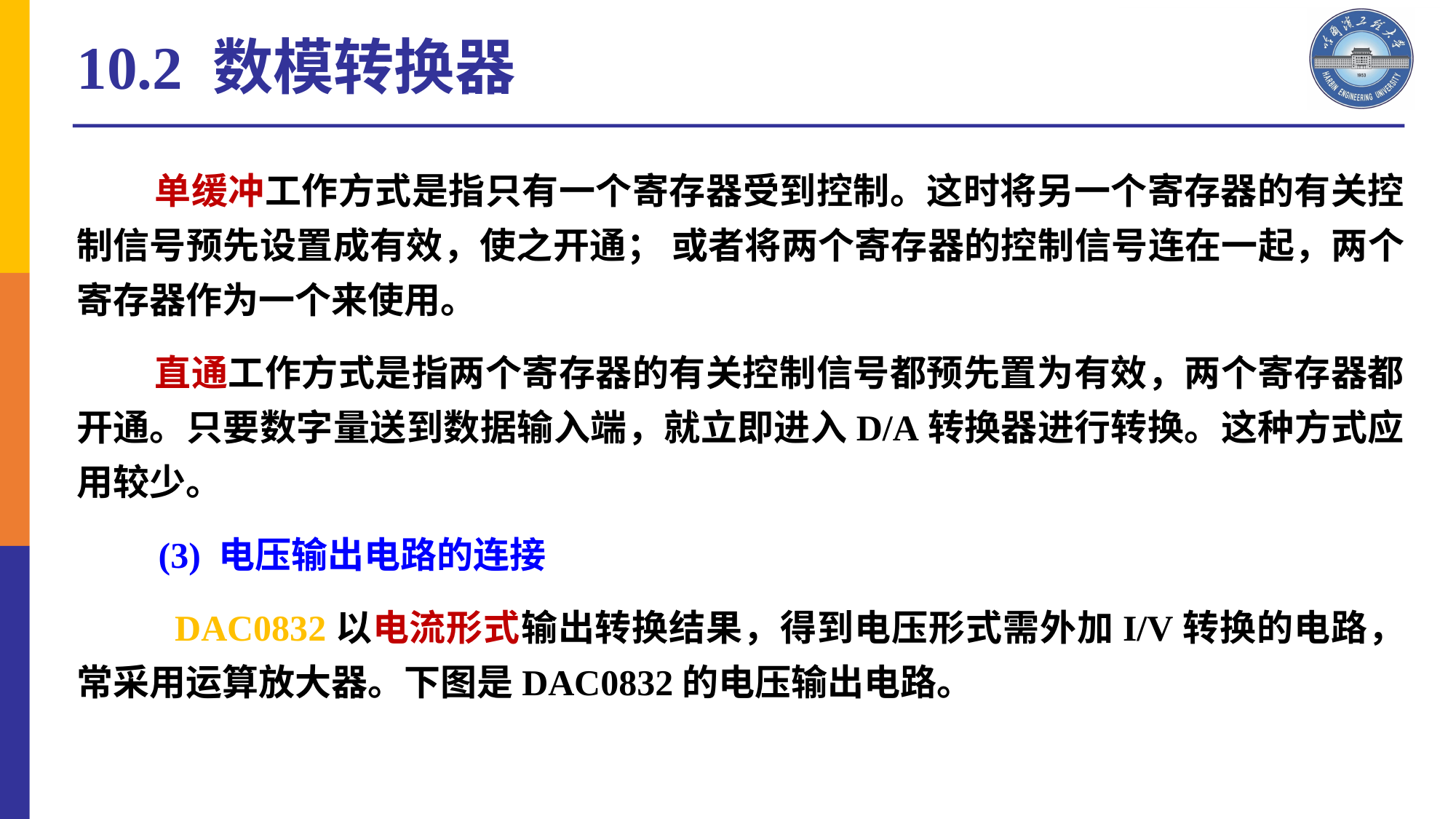

10.2 数模转换器
        单缓冲工作方式是指只有一个寄存器受到控制。这时将另一个寄存器的有关控制信号预先设置成有效，使之开通； 或者将两个寄存器的控制信号连在一起，两个寄存器作为一个来使用。
        直通工作方式是指两个寄存器的有关控制信号都预先置为有效，两个寄存器都开通。只要数字量送到数据输入端，就立即进入D/A转换器进行转换。这种方式应用较少。
         (3) 电压输出电路的连接
          DAC0832以电流形式输出转换结果，得到电压形式需外加I/V转换的电路，常采用运算放大器。下图是DAC0832的电压输出电路。